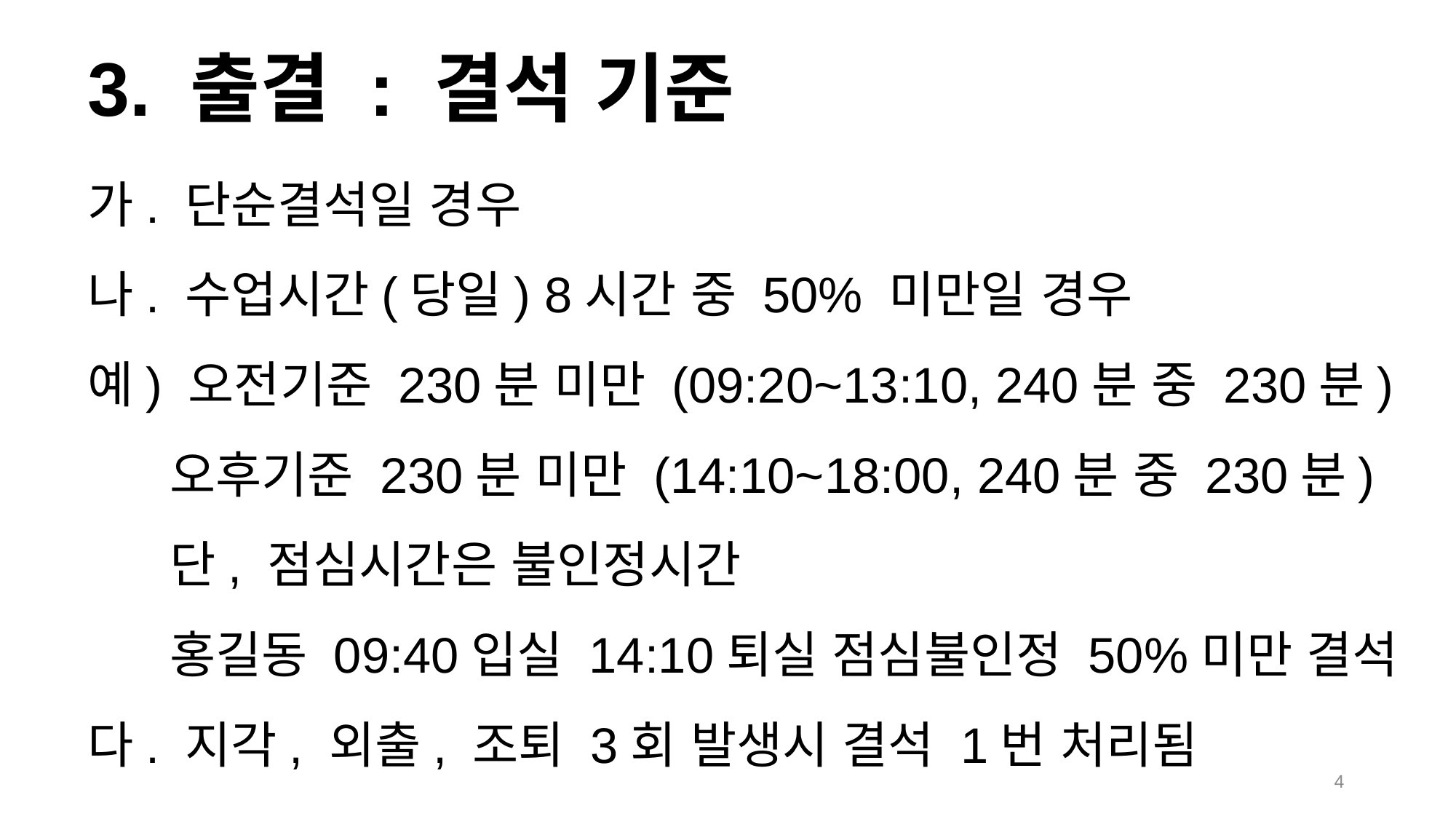

3. 출결 : 결석 기준
가. 단순결석일 경우
나. 수업시간(당일) 8시간 중 50% 미만일 경우
예) 오전기준 230분 미만 (09:20~13:10, 240분 중 230분)
     오후기준 230분 미만 (14:10~18:00, 240분 중 230분)
     단, 점심시간은 불인정시간
     홍길동 09:40입실 14:10퇴실 점심불인정 50%미만 결석
다. 지각, 외출, 조퇴 3회 발생시 결석 1번 처리됨
4